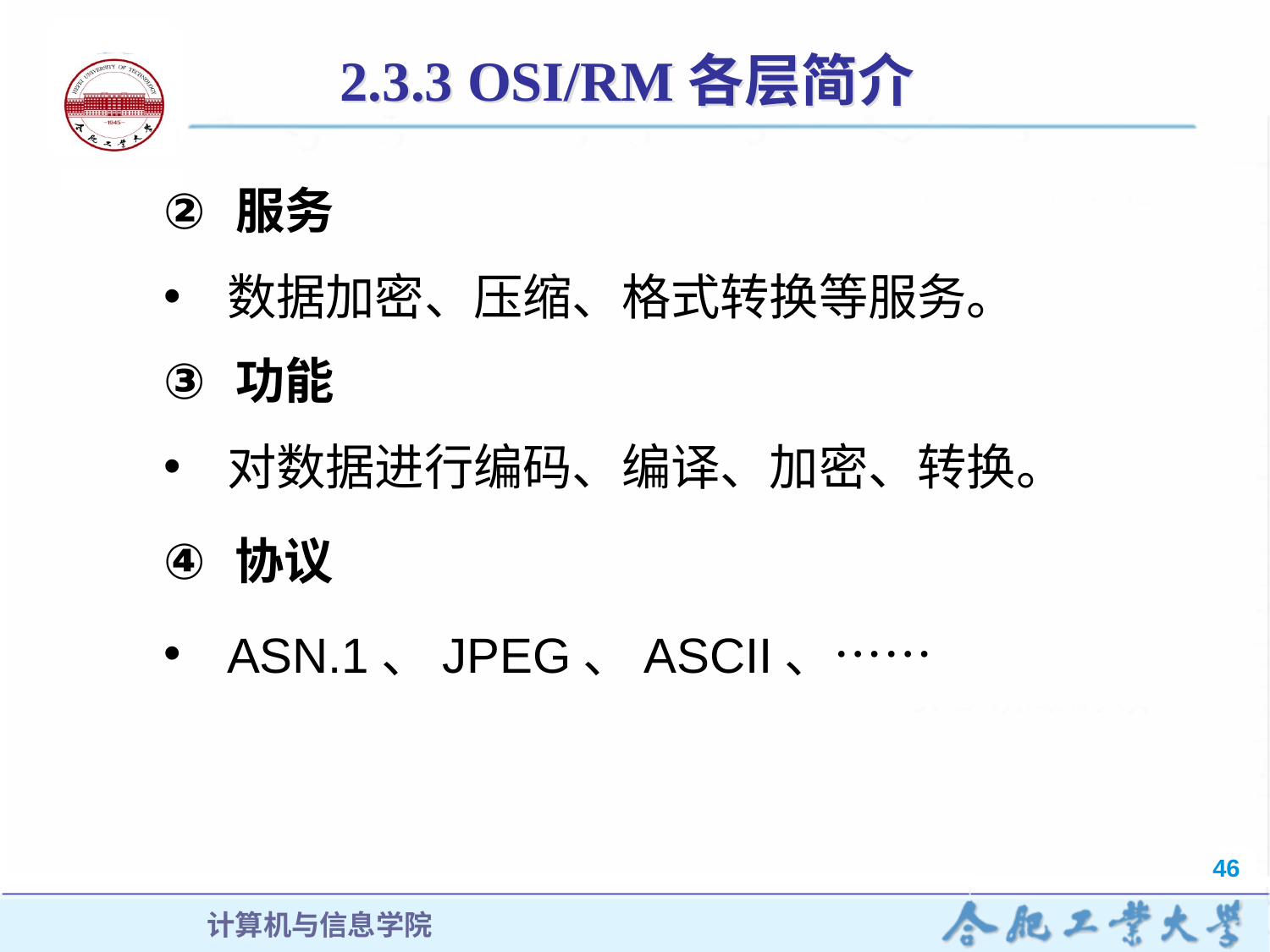

# 2.3.3 OSI/RM各层简介
服务
数据加密、压缩、格式转换等服务。
功能
对数据进行编码、编译、加密、转换。
协议
ASN.1、JPEG、ASCII、……